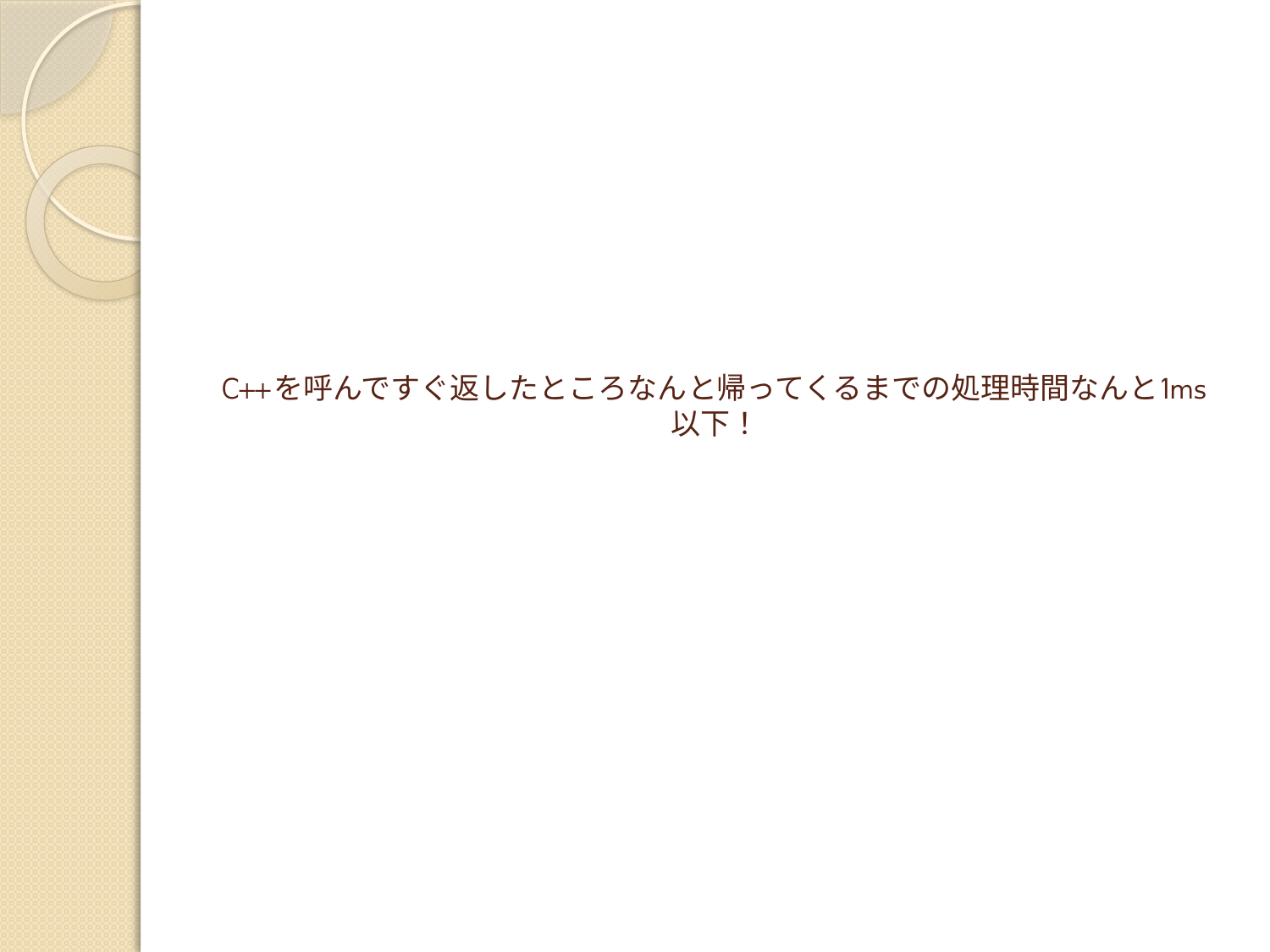

# C++を呼んですぐ返したところなんと帰ってくるまでの処理時間なんと1ms以下！